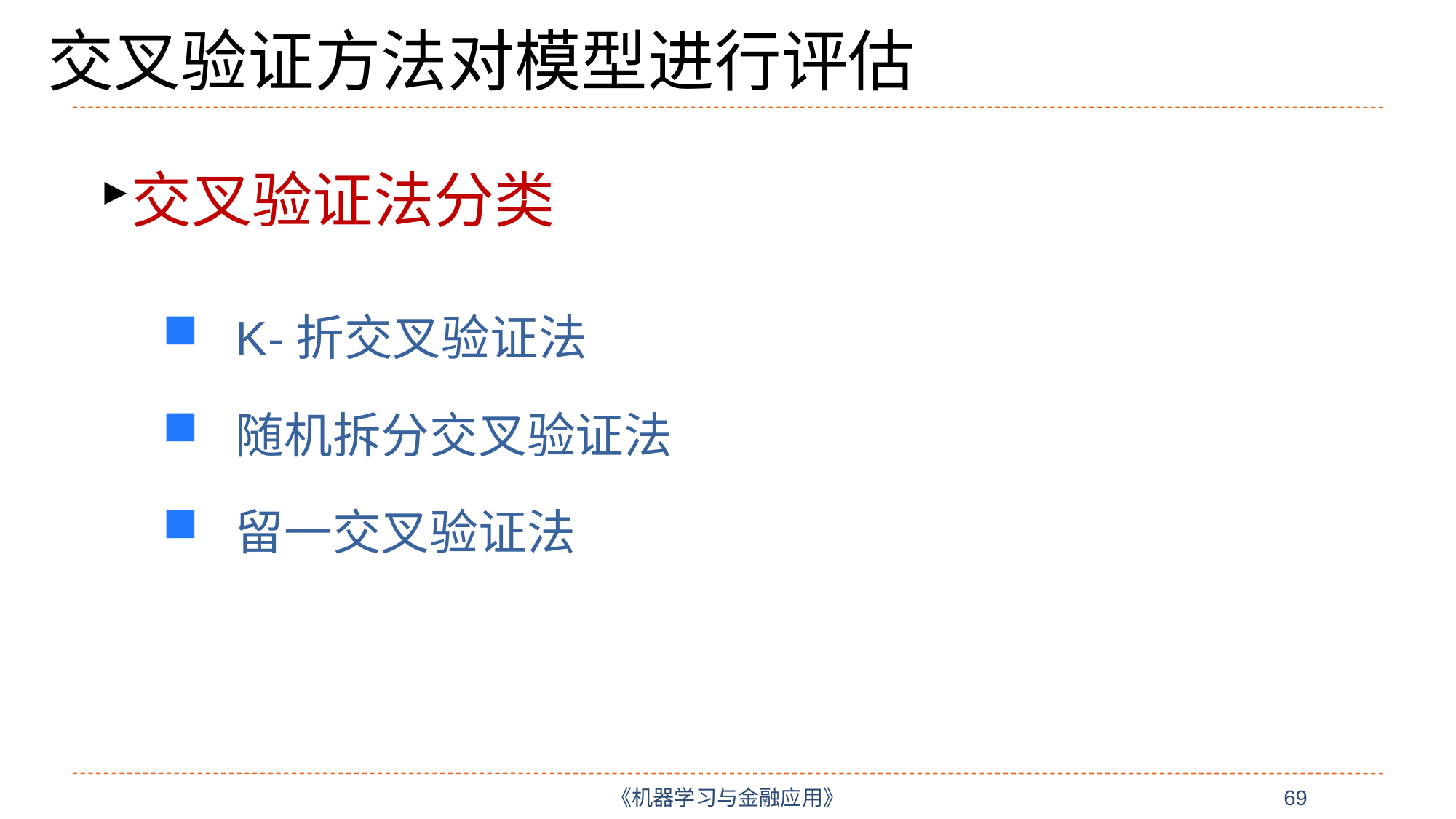

交叉验证方法对模型进行评估
交叉验证法分类

K-折交叉验证法
随机拆分交叉验证法
留一交叉验证法